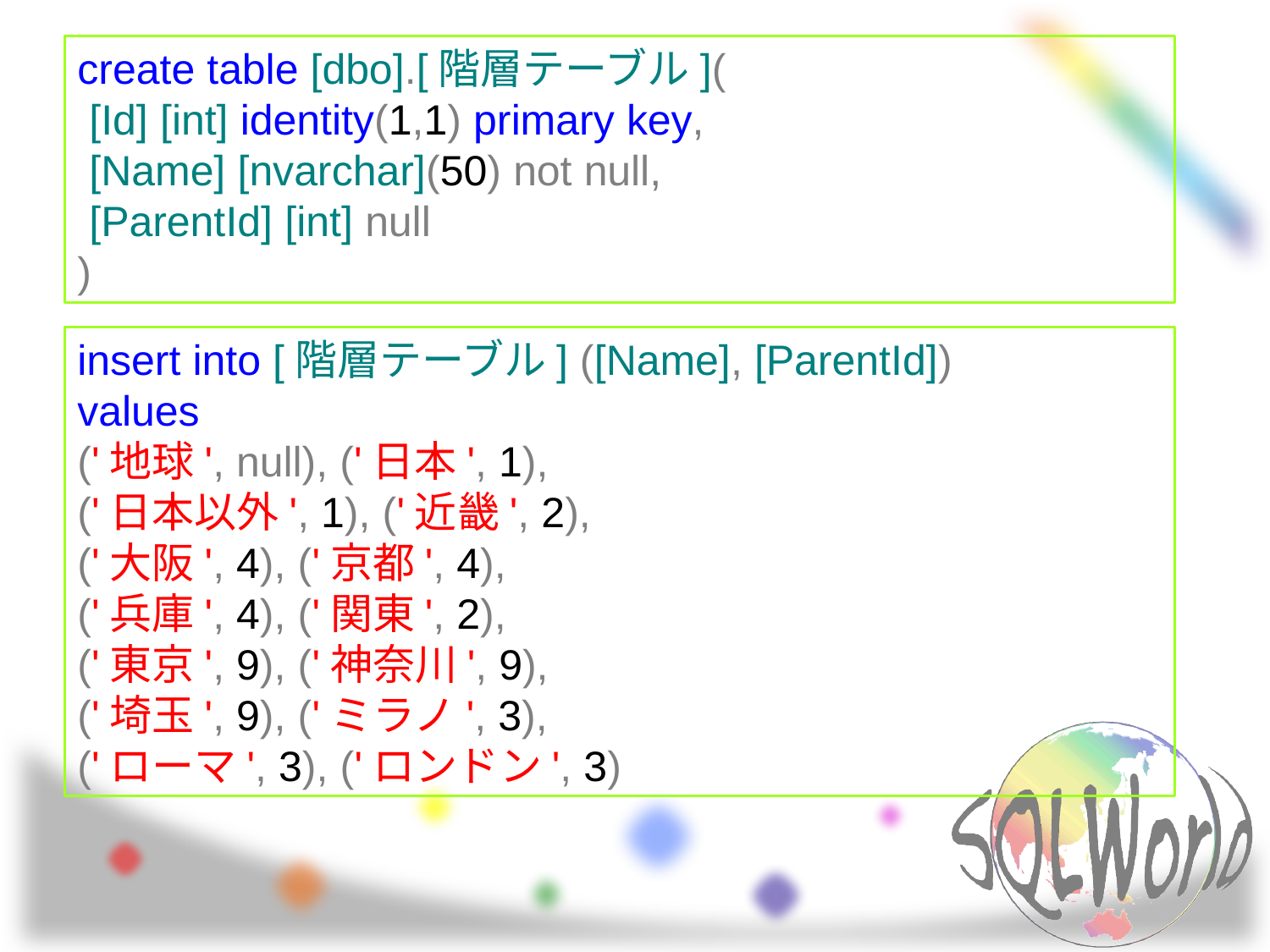

create table [dbo].[階層テーブル](
 [Id] [int] identity(1,1) primary key,
 [Name] [nvarchar](50) not null,
 [ParentId] [int] null
)
insert into [階層テーブル] ([Name], [ParentId])
values
('地球', null), ('日本', 1),
('日本以外', 1), ('近畿', 2),
('大阪', 4), ('京都', 4),
('兵庫', 4), ('関東', 2),
('東京', 9), ('神奈川', 9),
('埼玉', 9), ('ミラノ', 3),
('ローマ', 3), ('ロンドン', 3)